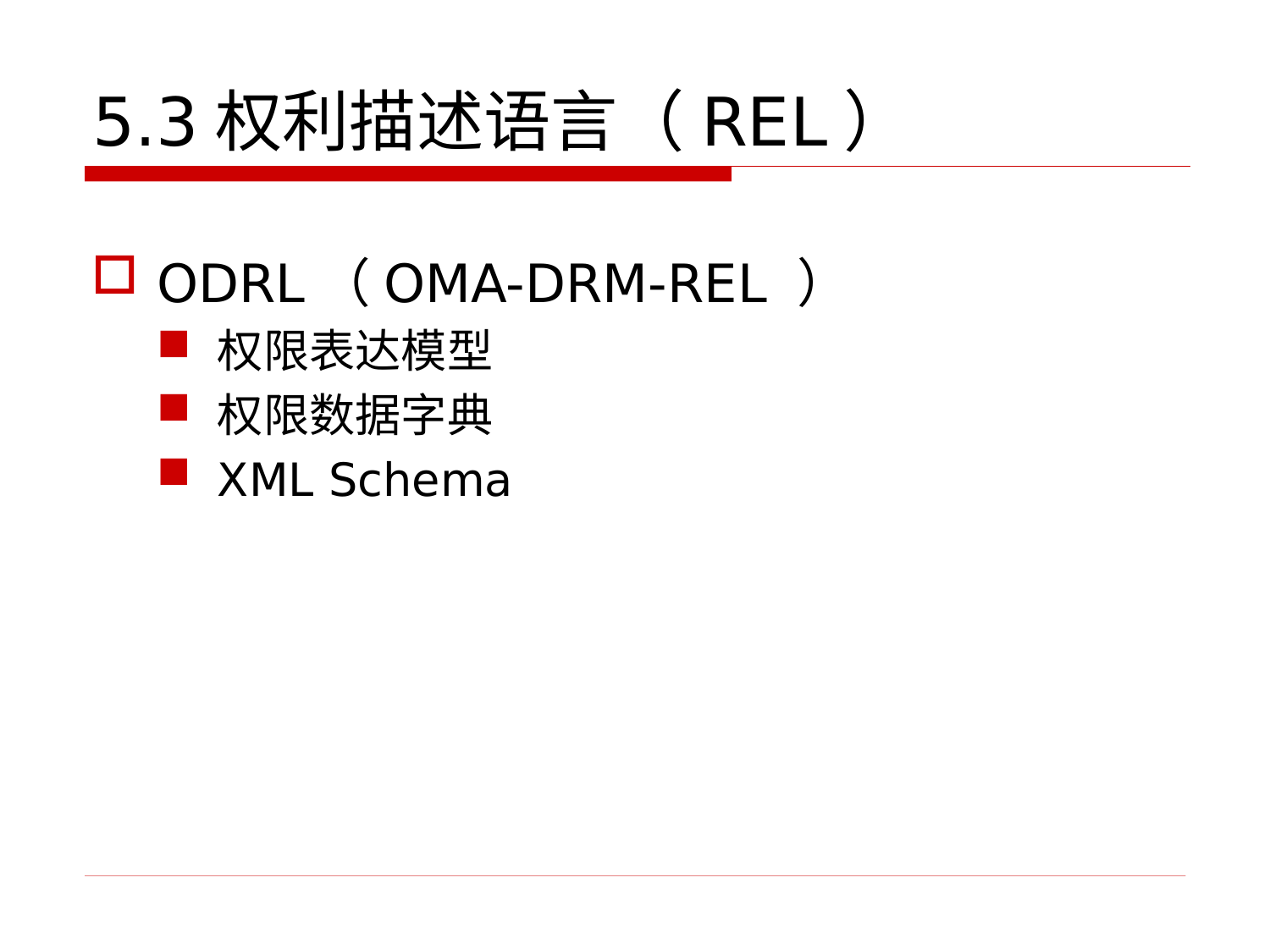

# 5.3权利描述语言（REL）
ODRL（OMA-DRM-REL ）
权限表达模型
权限数据字典
XML Schema